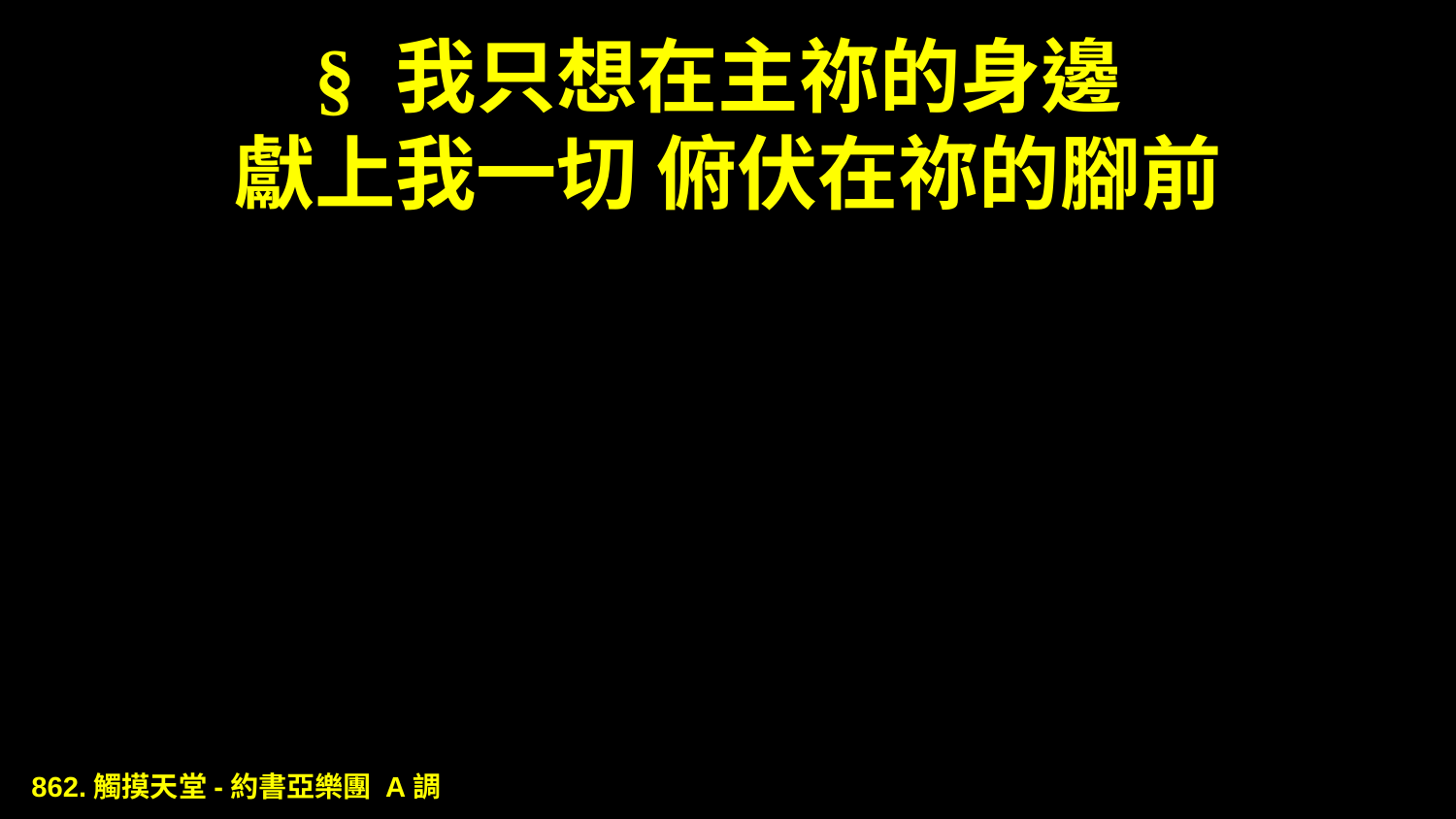

# § 我只想在主祢的身邊 獻上我一切 俯伏在祢的腳前
862.觸摸天堂-約書亞樂團 A調